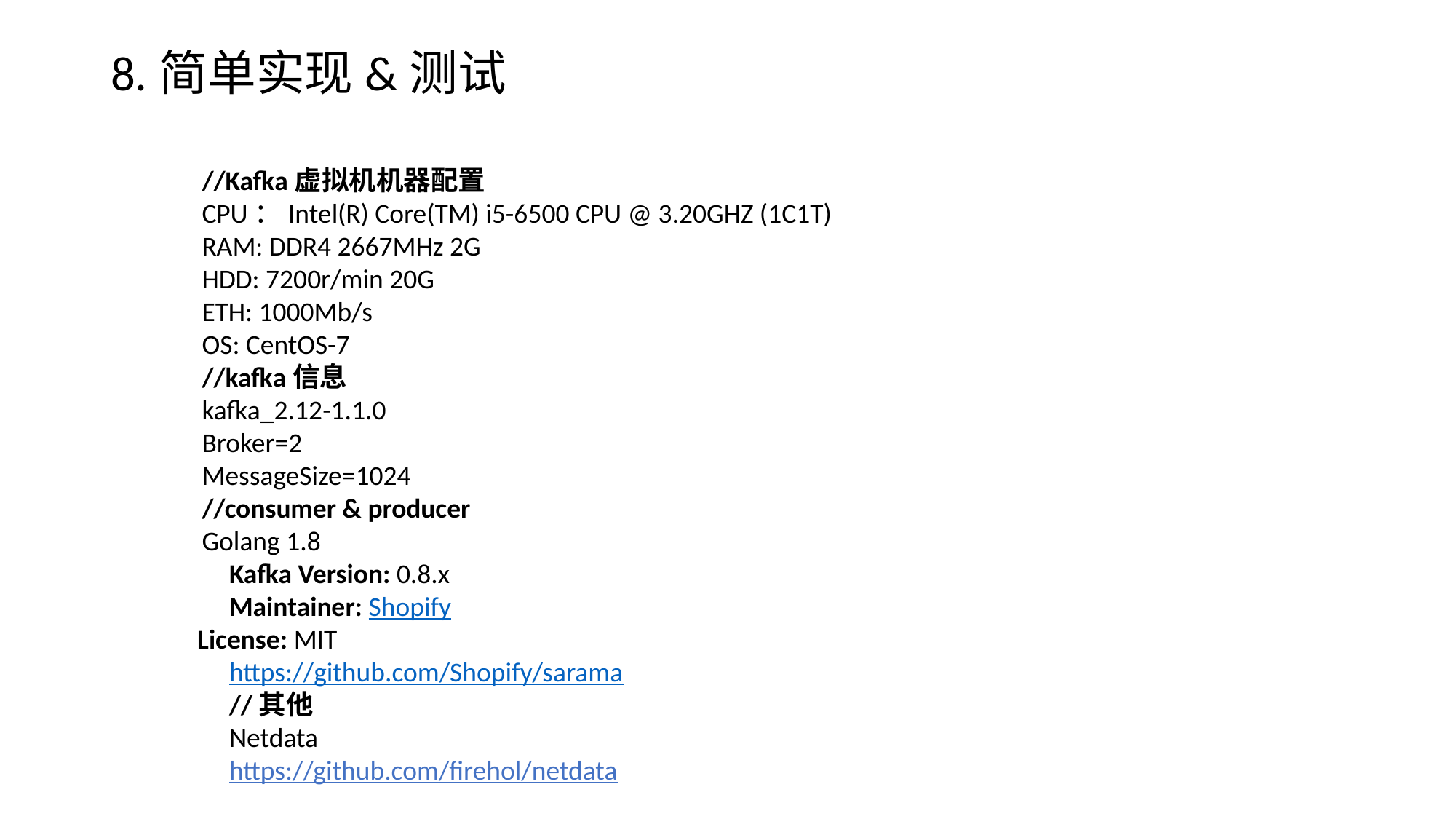

8.简单实现&测试
//Kafka虚拟机机器配置
CPU：Intel(R) Core(TM) i5-6500 CPU @ 3.20GHZ (1C1T)
RAM: DDR4 2667MHz 2G
HDD: 7200r/min 20G
ETH: 1000Mb/s
OS: CentOS-7
//kafka信息
kafka_2.12-1.1.0
Broker=2
MessageSize=1024
//consumer & producer
Golang 1.8
Kafka Version: 0.8.x
Maintainer: Shopify
License: MIT
https://github.com/Shopify/sarama
//其他
Netdata
https://github.com/firehol/netdata